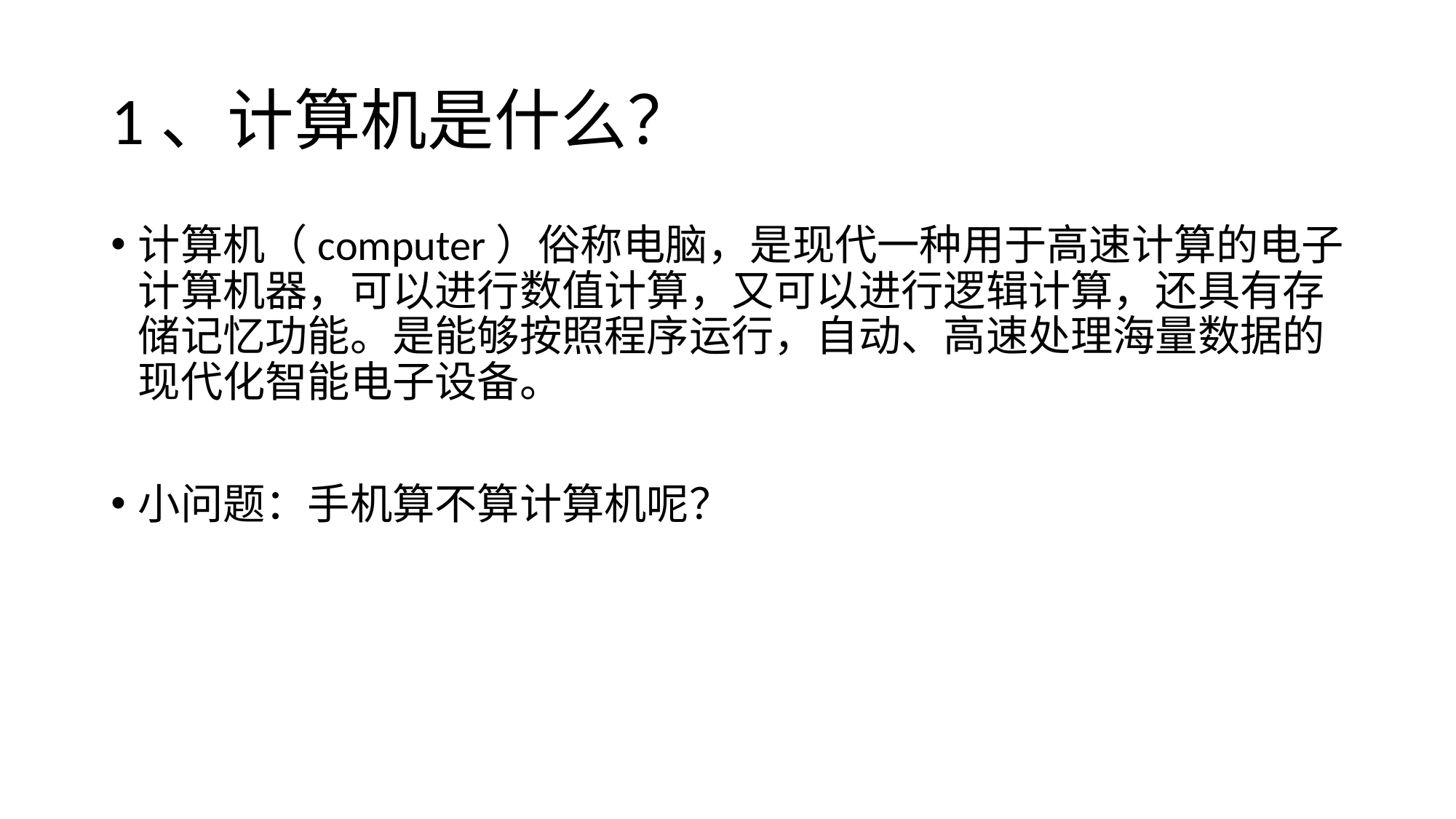

# 1、计算机是什么？
计算机（computer）俗称电脑，是现代一种用于高速计算的电子计算机器，可以进行数值计算，又可以进行逻辑计算，还具有存储记忆功能。是能够按照程序运行，自动、高速处理海量数据的现代化智能电子设备。

小问题：手机算不算计算机呢？